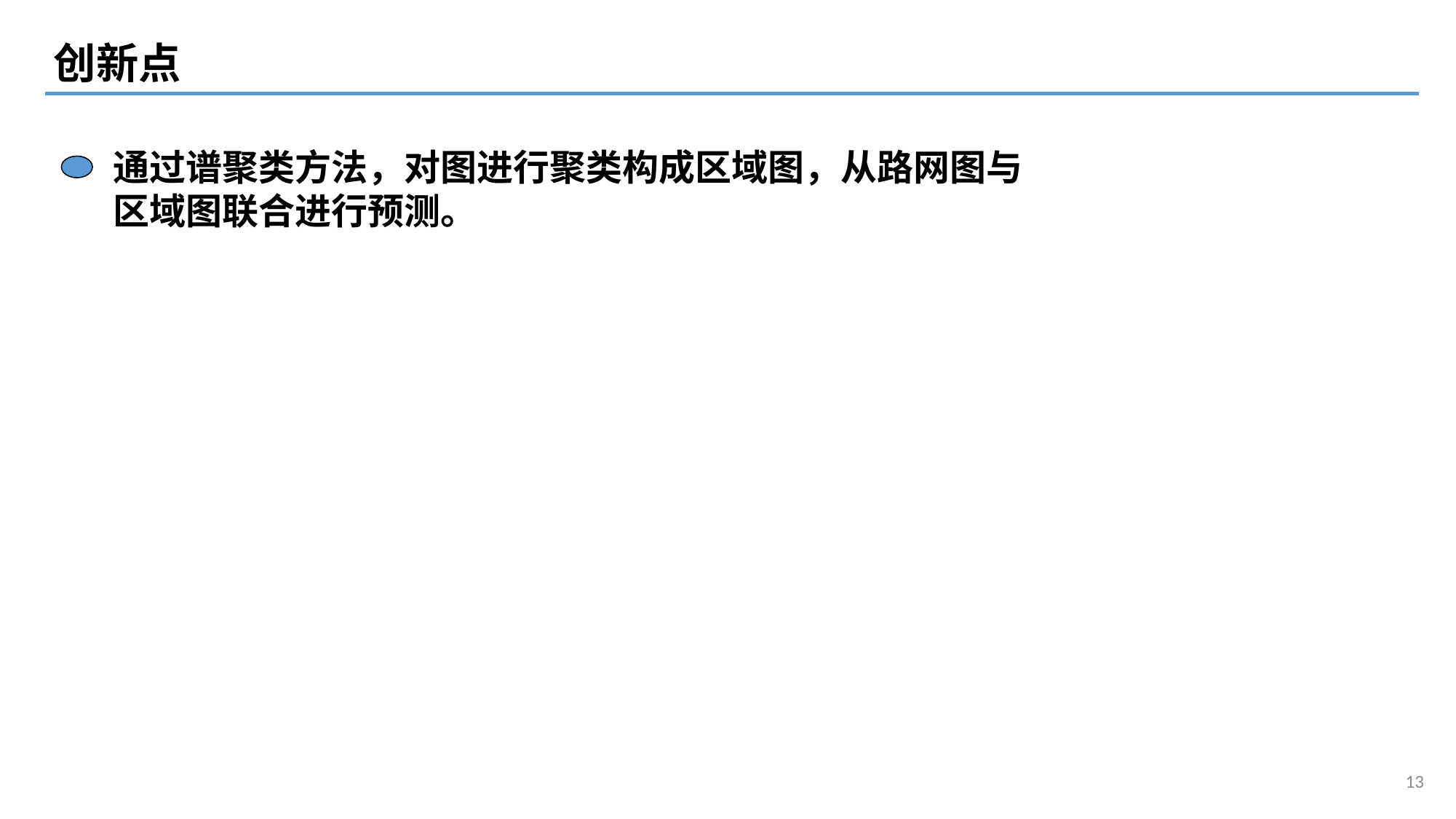

创新点
通过谱聚类方法，对图进行聚类构成区域图，从路网图与区域图联合进行预测。

13